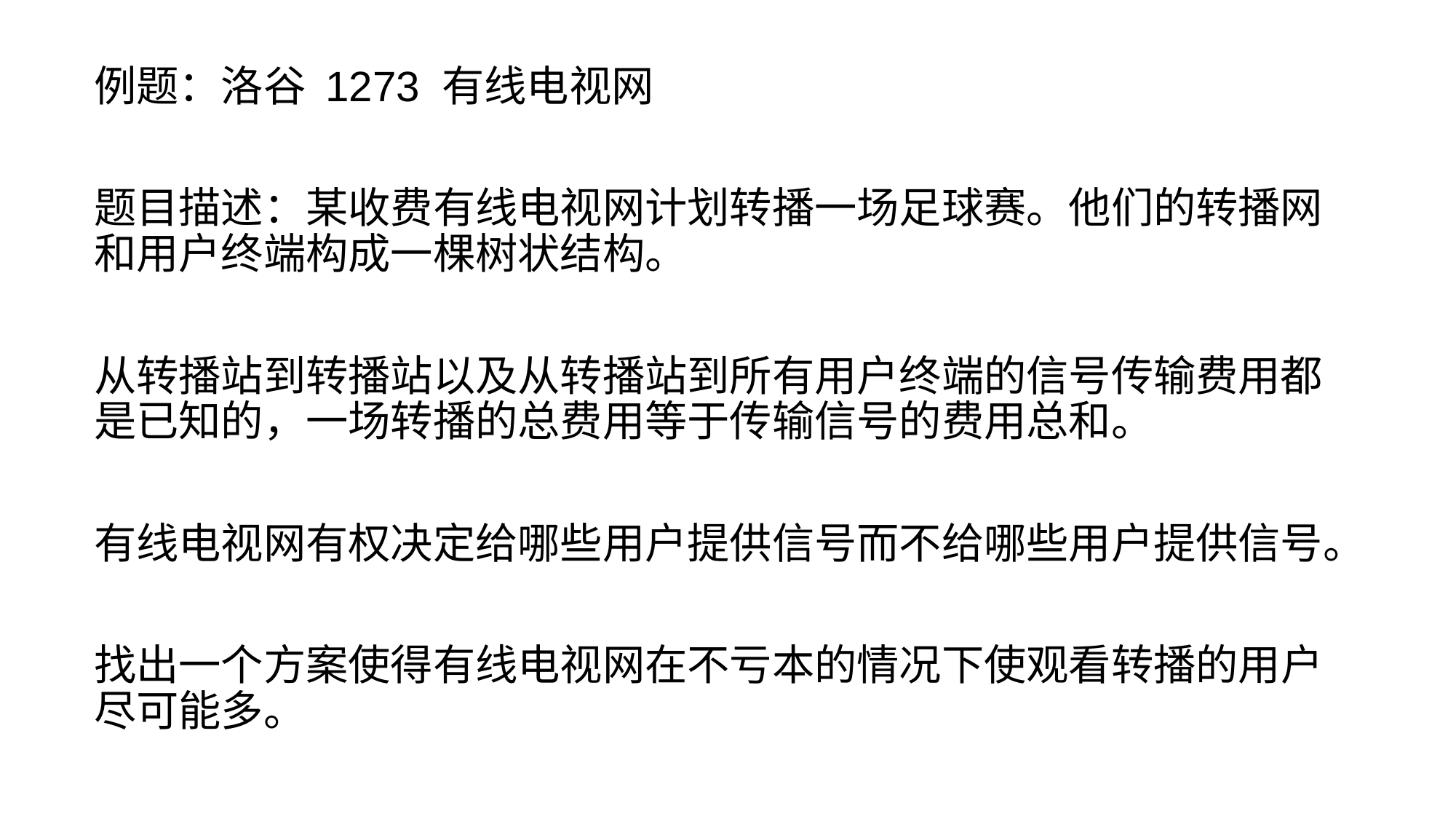

例题：洛谷 1273 有线电视网

题目描述：某收费有线电视网计划转播一场足球赛。他们的转播网和用户终端构成一棵树状结构。

从转播站到转播站以及从转播站到所有用户终端的信号传输费用都是已知的，一场转播的总费用等于传输信号的费用总和。

有线电视网有权决定给哪些用户提供信号而不给哪些用户提供信号。

找出一个方案使得有线电视网在不亏本的情况下使观看转播的用户尽可能多。